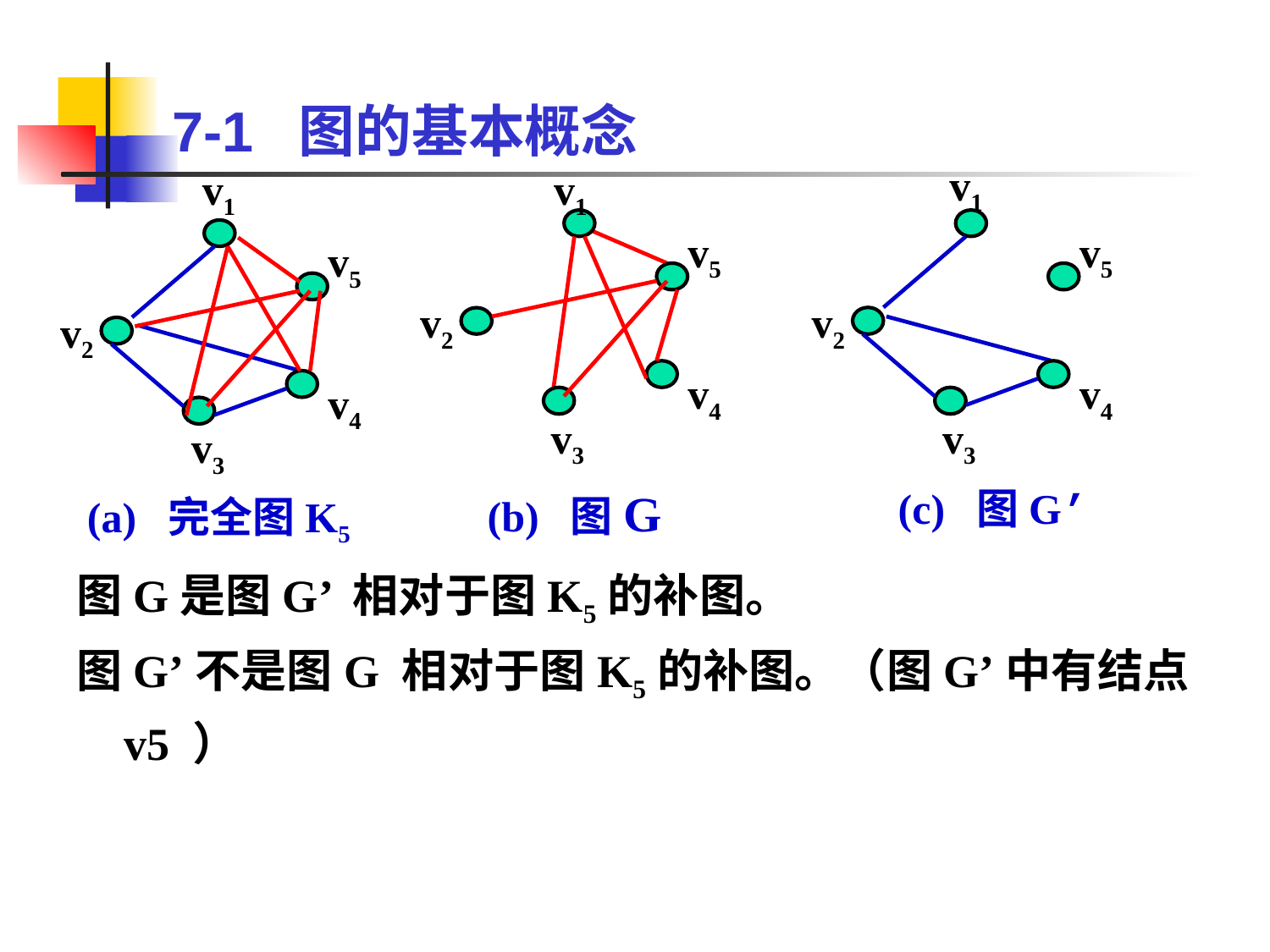

# 7-1  图的基本概念
v1

v5

v2

v4

v3
   (c)  图G’
v1

v5

v2

v4

v3
(a)  完全图K5
v1

v5

v2

v4

v3
(b)  图G
图G是图G’ 相对于图K5的补图。
图G’不是图G 相对于图K5的补图。（图G’中有结点v5 ）
26